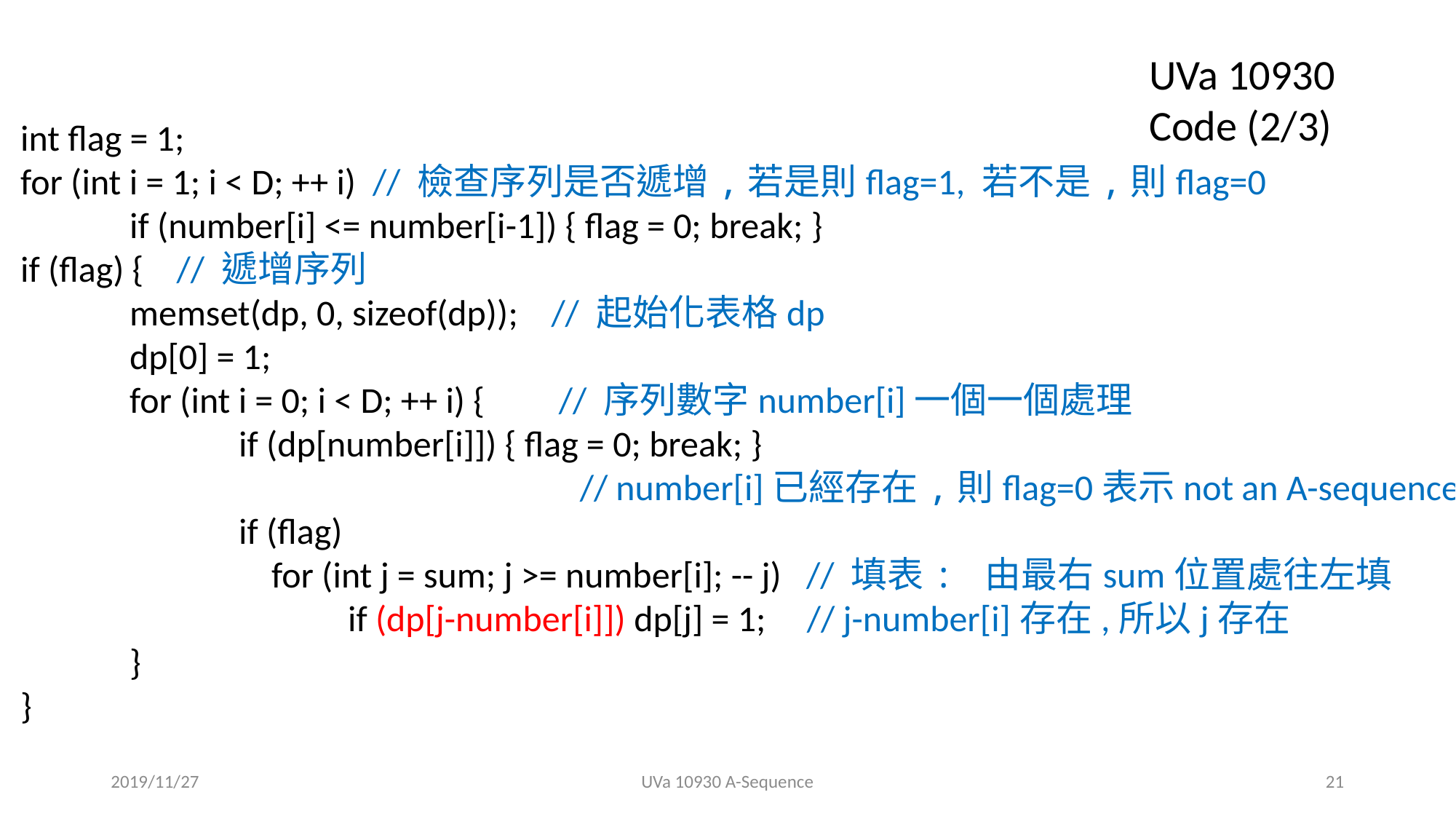

UVa 10930 Code (2/3)
		int flag = 1;
		for (int i = 1; i < D; ++ i)  // 檢查序列是否遞增,若是則flag=1, 若不是,則flag=0
			if (number[i] <= number[i-1]) { flag = 0; break; }
		if (flag) {    // 遞增序列
			memset(dp, 0, sizeof(dp));    // 起始化表格dp
			dp[0] = 1;
			for (int i = 0; i < D; ++ i) {         // 序列數字number[i]一個一個處理
				if (dp[number[i]]) { flag = 0; break; }
                                                                                               // number[i]已經存在,則flag=0表示not an A-sequence
				if (flag)
				    for (int j = sum; j >= number[i]; -- j)   // 填表: 由最右sum位置處往左填
					if (dp[j-number[i]]) dp[j] = 1;     // j-number[i]存在,所以j存在
			}
		}
2019/11/27
UVa 10930 A-Sequence
21